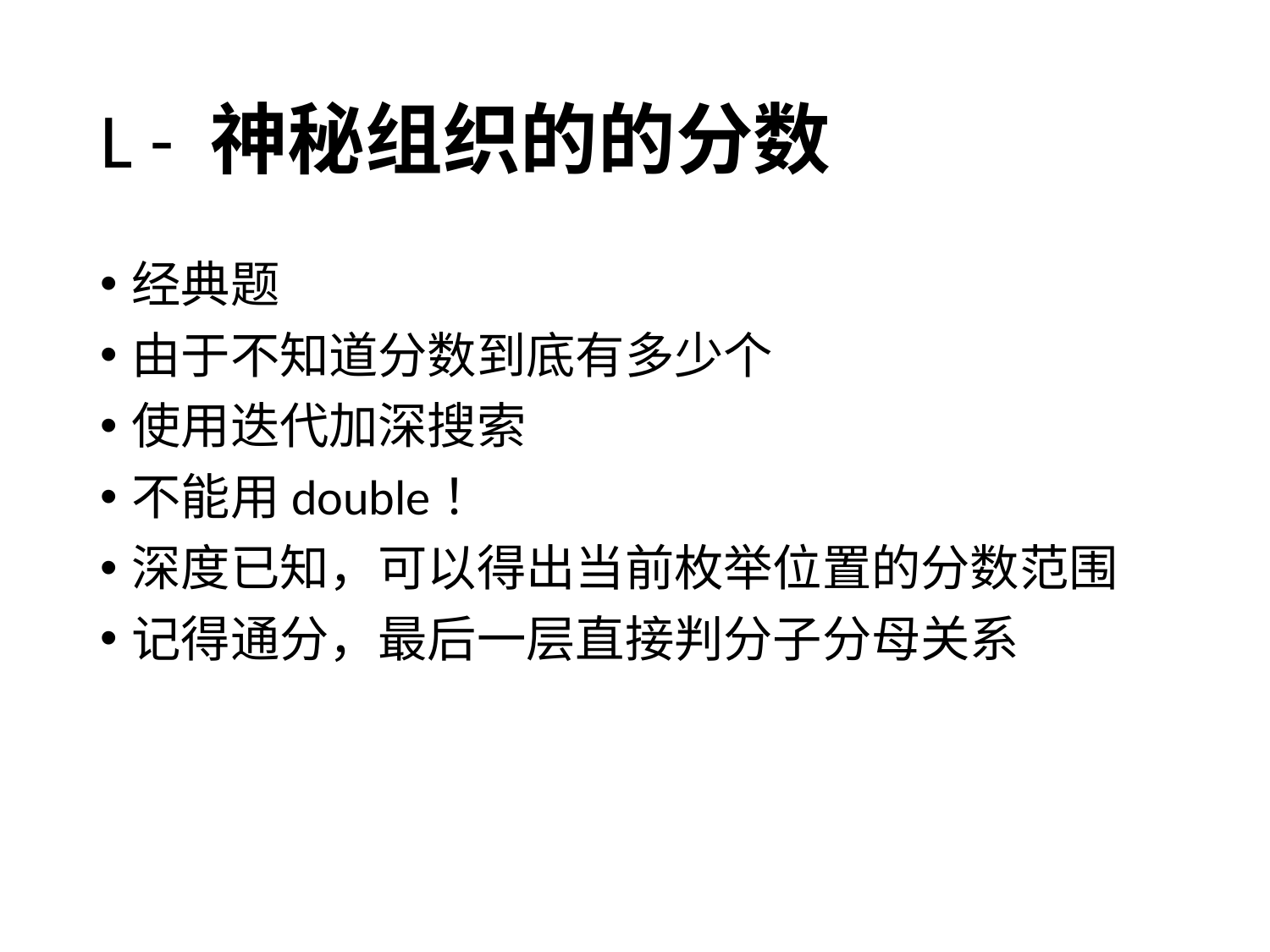

# L - 神秘组织的的分数
经典题
由于不知道分数到底有多少个
使用迭代加深搜索
不能用double！
深度已知，可以得出当前枚举位置的分数范围
记得通分，最后一层直接判分子分母关系